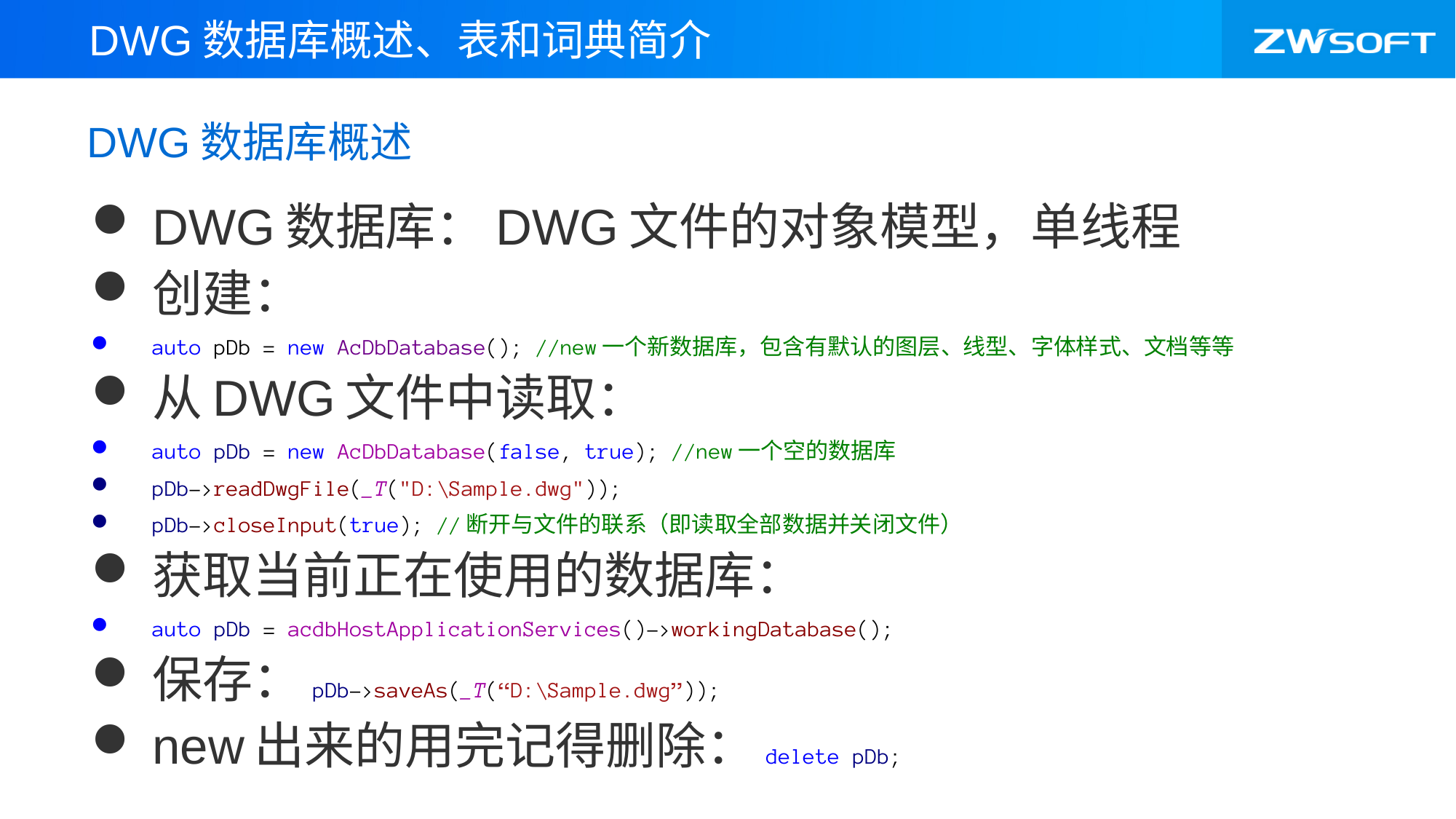

DWG数据库概述、表和词典简介
# DWG数据库概述
DWG数据库：DWG文件的对象模型，单线程
创建：
auto pDb = new AcDbDatabase(); //new一个新数据库，包含有默认的图层、线型、字体样式、文档等等
从DWG文件中读取：
auto pDb = new AcDbDatabase(false, true); //new一个空的数据库
pDb->readDwgFile(_T("D:\Sample.dwg"));
pDb->closeInput(true); //断开与文件的联系（即读取全部数据并关闭文件）
获取当前正在使用的数据库：
auto pDb = acdbHostApplicationServices()->workingDatabase();
保存：pDb->saveAs(_T(“D:\Sample.dwg”));
new出来的用完记得删除：delete pDb;